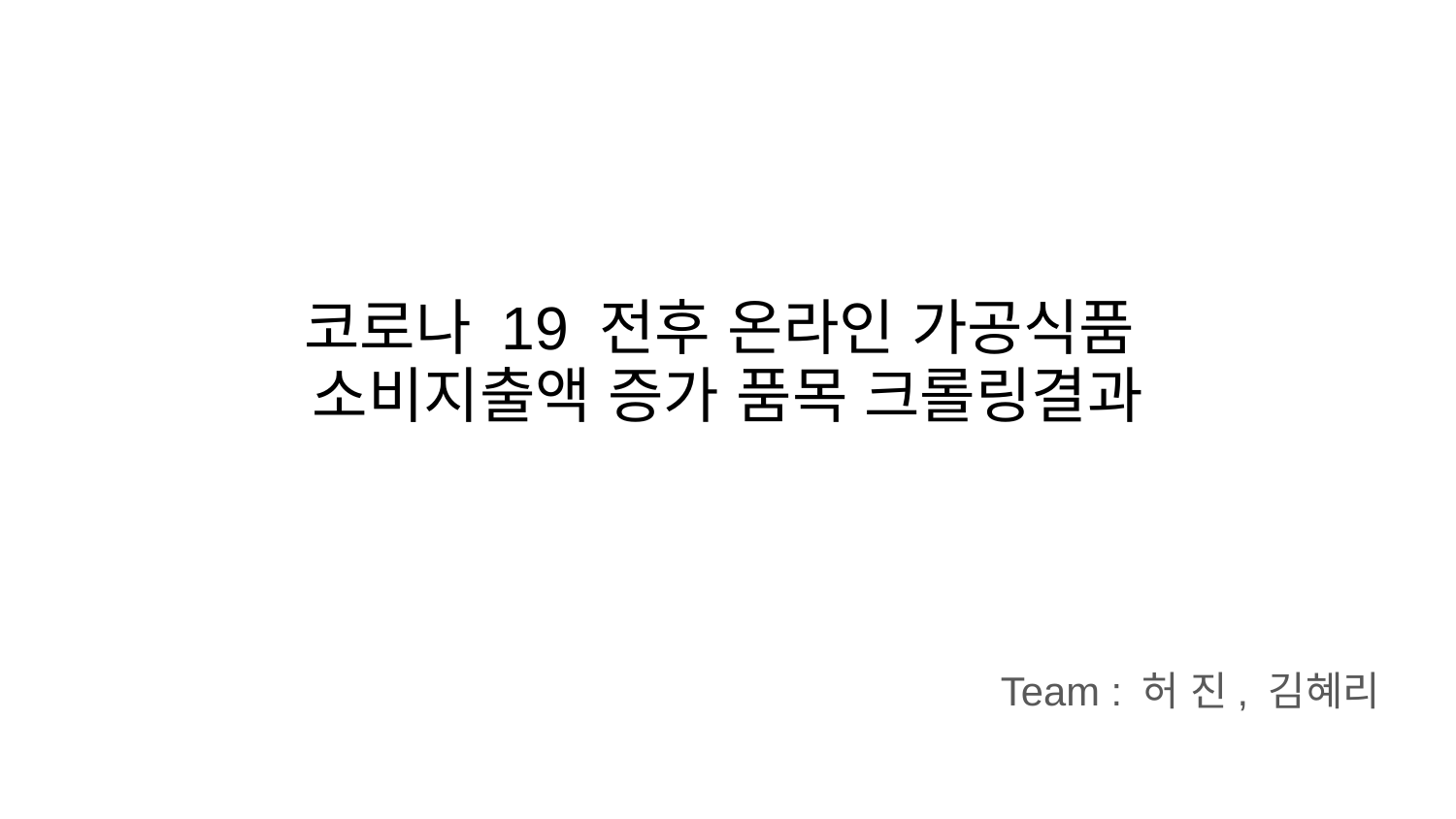

# 코로나 19 전후 온라인 가공식품
소비지출액 증가 품목 크롤링결과
Team : 허 진, 김혜리